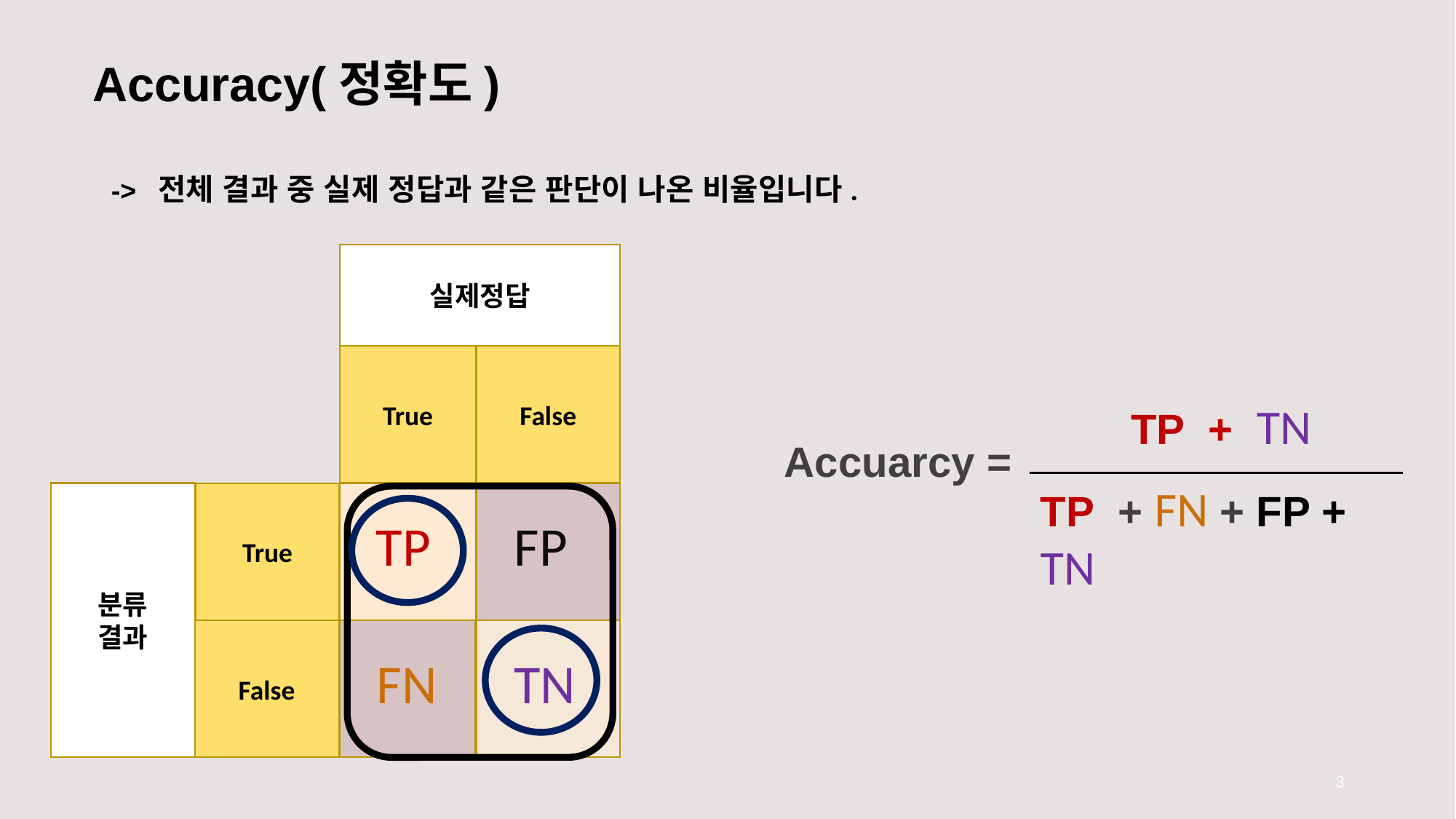

Accuracy(정확도)

    ->  전체 결과 중 실제 정답과 같은 판단이 나온 비율입니다.

실제정답
True
False
분류
결과
True

TP
FP
False

FN
TN
 TP  +  TN

Accuarcy =
TP  + FN + FP + TN

3